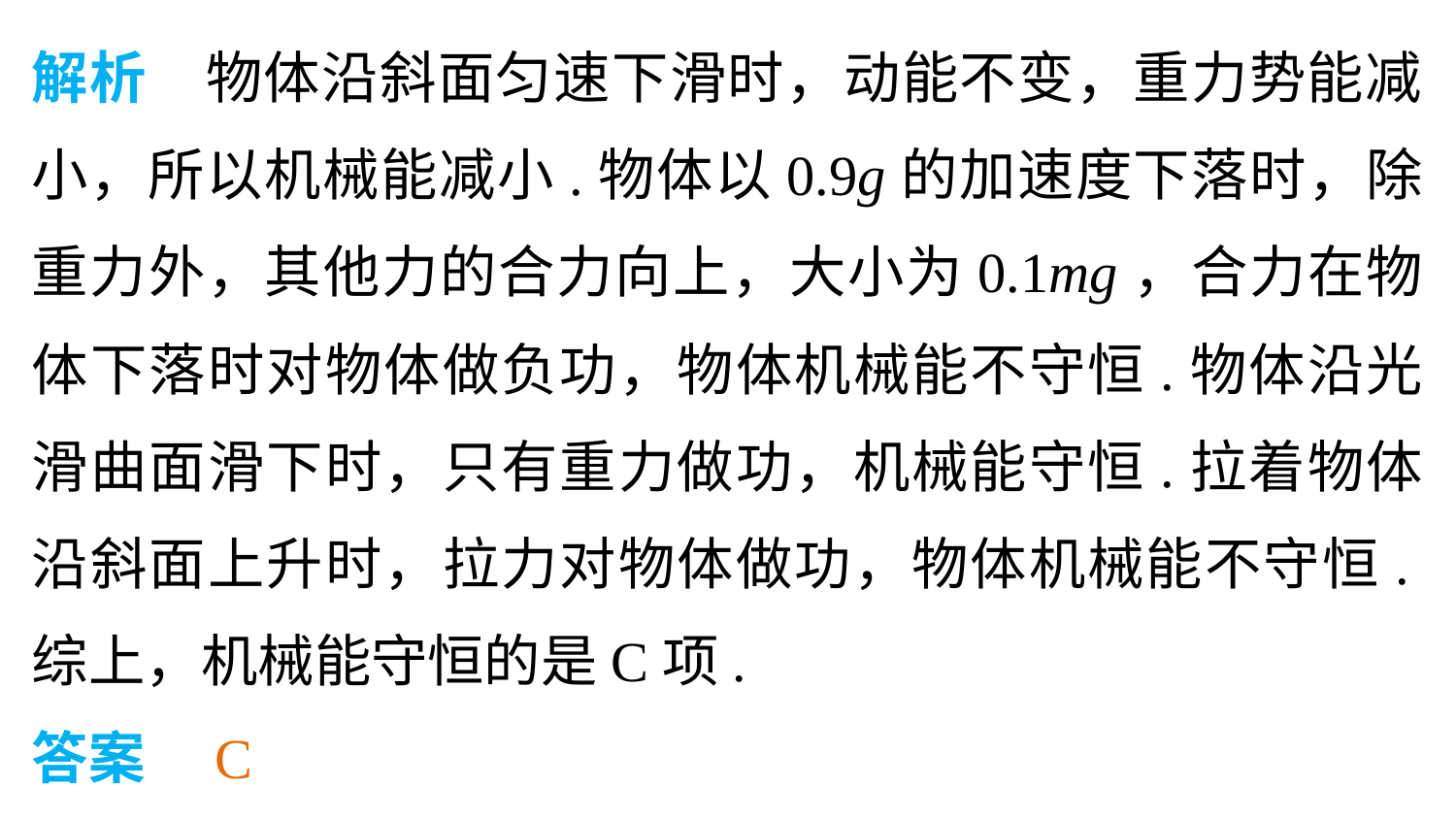

解析　物体沿斜面匀速下滑时，动能不变，重力势能减小，所以机械能减小.物体以0.9g的加速度下落时，除重力外，其他力的合力向上，大小为0.1mg，合力在物体下落时对物体做负功，物体机械能不守恒.物体沿光滑曲面滑下时，只有重力做功，机械能守恒.拉着物体沿斜面上升时，拉力对物体做功，物体机械能不守恒.综上，机械能守恒的是C项.
答案　C